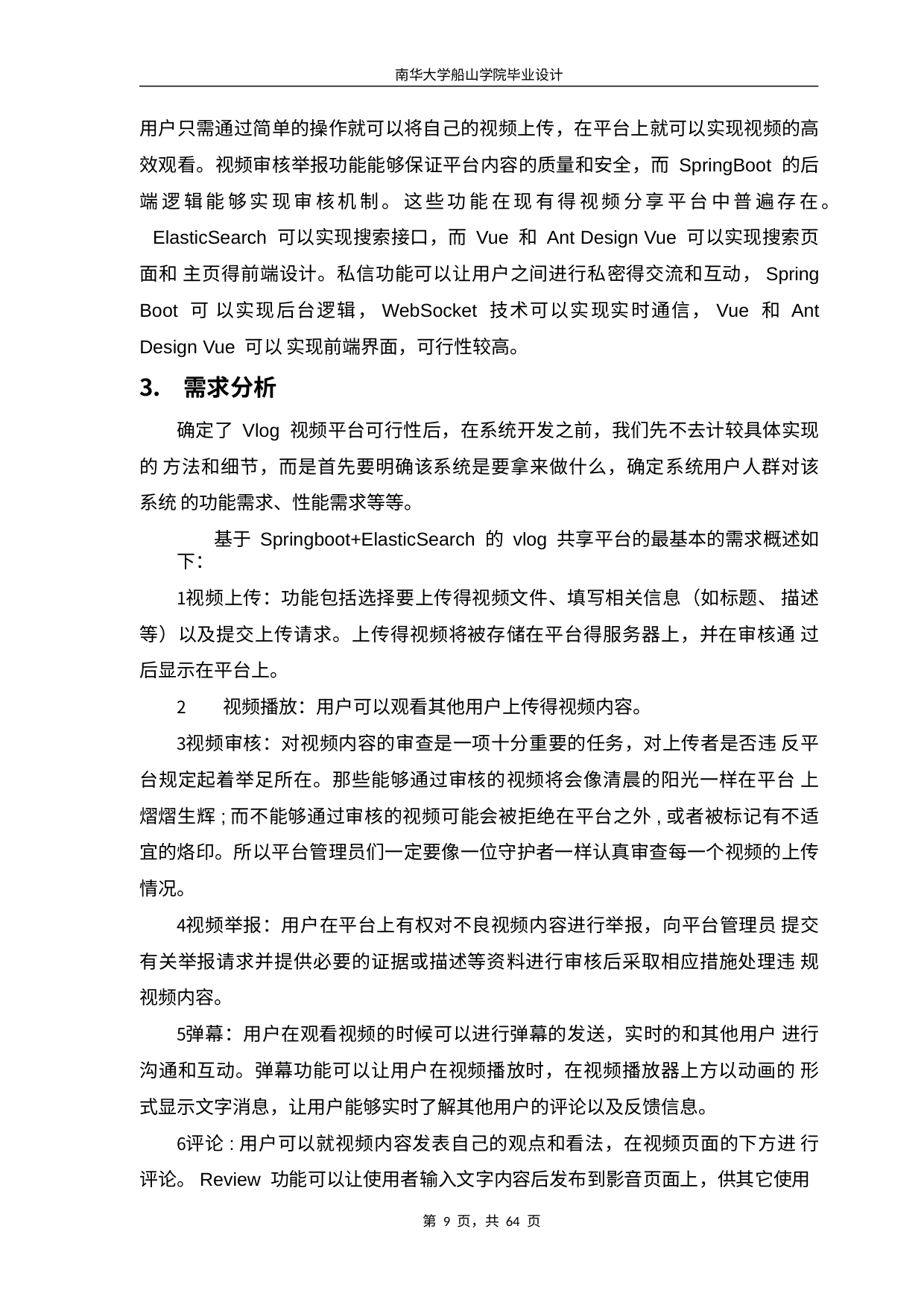

南华大学船山学院毕业设计

用户只需通过简单的操作就可以将自己的视频上传，在平台上就可以实现视频的高 效观看。视频审核举报功能能够保证平台内容的质量和安全，而 SpringBoot 的后端 逻辑能够实现审核机制。这些功能在现有得视频分享平台中普遍存在。  ElasticSearch 可以实现搜索接口，而 Vue 和 Ant Design Vue 可以实现搜索页面和 主页得前端设计。私信功能可以让用户之间进行私密得交流和互动，Spring Boot 可 以实现后台逻辑，WebSocket 技术可以实现实时通信，Vue 和 Ant Design Vue 可以 实现前端界面，可行性较高。

需求分析
确定了 Vlog 视频平台可行性后，在系统开发之前，我们先不去计较具体实现的 方法和细节，而是首先要明确该系统是要拿来做什么，确定系统用户人群对该系统 的功能需求、性能需求等等。
基于 Springboot+ElasticSearch 的 vlog 共享平台的最基本的需求概述如下：
视频上传：功能包括选择要上传得视频文件、填写相关信息（如标题、 描述等）以及提交上传请求。上传得视频将被存储在平台得服务器上，并在审核通 过后显示在平台上。
视频播放：用户可以观看其他用户上传得视频内容。
视频审核：对视频内容的审查是一项十分重要的任务，对上传者是否违 反平台规定起着举足所在。那些能够通过审核的视频将会像清晨的阳光一样在平台 上熠熠生辉;而不能够通过审核的视频可能会被拒绝在平台之外,或者被标记有不适 宜的烙印。所以平台管理员们一定要像一位守护者一样认真审查每一个视频的上传 情况。
视频举报：用户在平台上有权对不良视频内容进行举报，向平台管理员 提交有关举报请求并提供必要的证据或描述等资料进行审核后采取相应措施处理违 规视频内容。
弹幕：用户在观看视频的时候可以进行弹幕的发送，实时的和其他用户 进行沟通和互动。弹幕功能可以让用户在视频播放时，在视频播放器上方以动画的 形式显示文字消息，让用户能够实时了解其他用户的评论以及反馈信息。
评论:用户可以就视频内容发表自己的观点和看法，在视频页面的下方进 行评论。Review 功能可以让使用者输入文字内容后发布到影音页面上，供其它使用

第 9 页，共 64 页